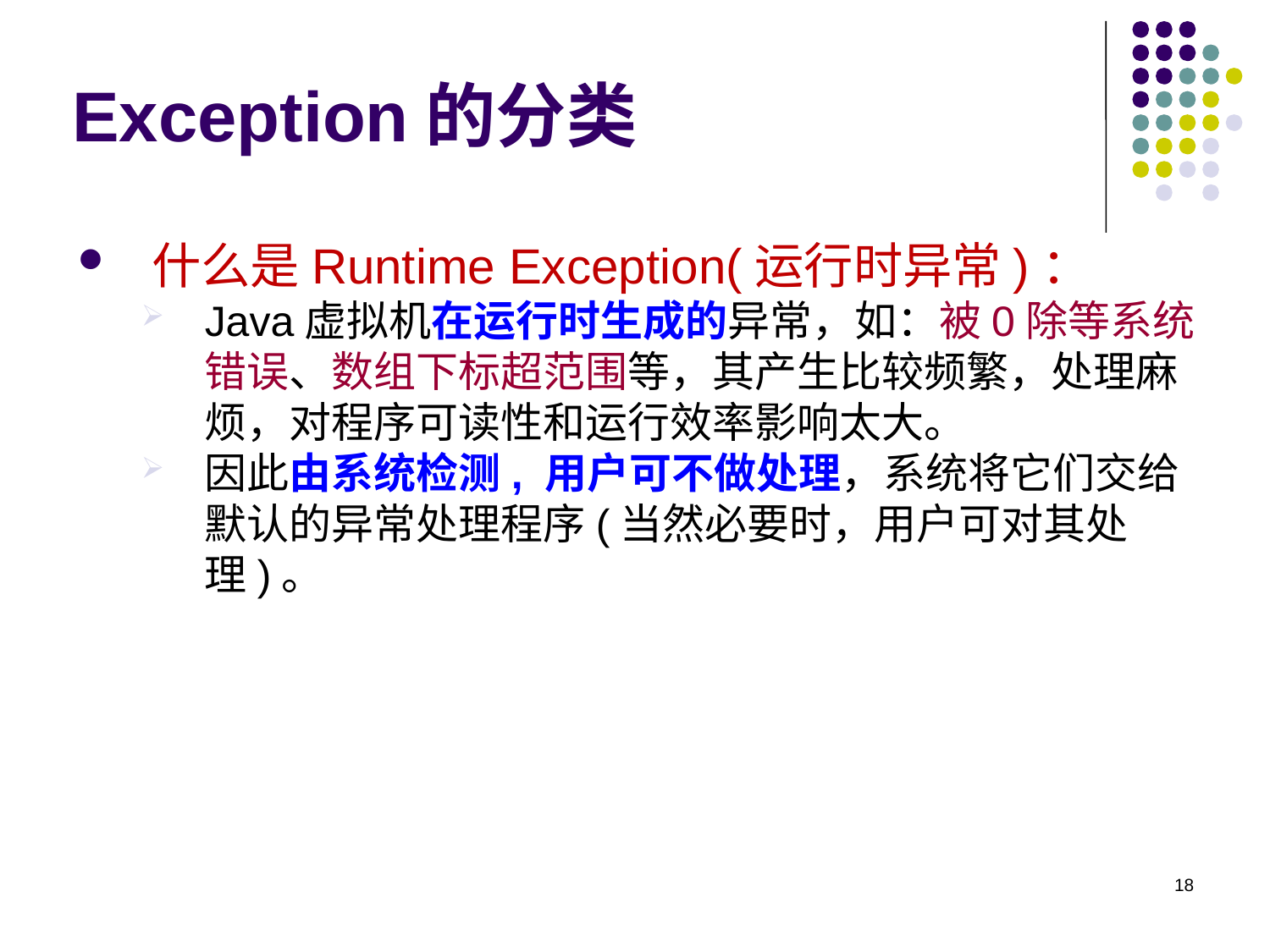

# Exception的分类
什么是Runtime Exception(运行时异常)：
Java虚拟机在运行时生成的异常，如：被0除等系统错误、数组下标超范围等，其产生比较频繁，处理麻烦，对程序可读性和运行效率影响太大。
因此由系统检测, 用户可不做处理，系统将它们交给默认的异常处理程序(当然必要时，用户可对其处理)。

18